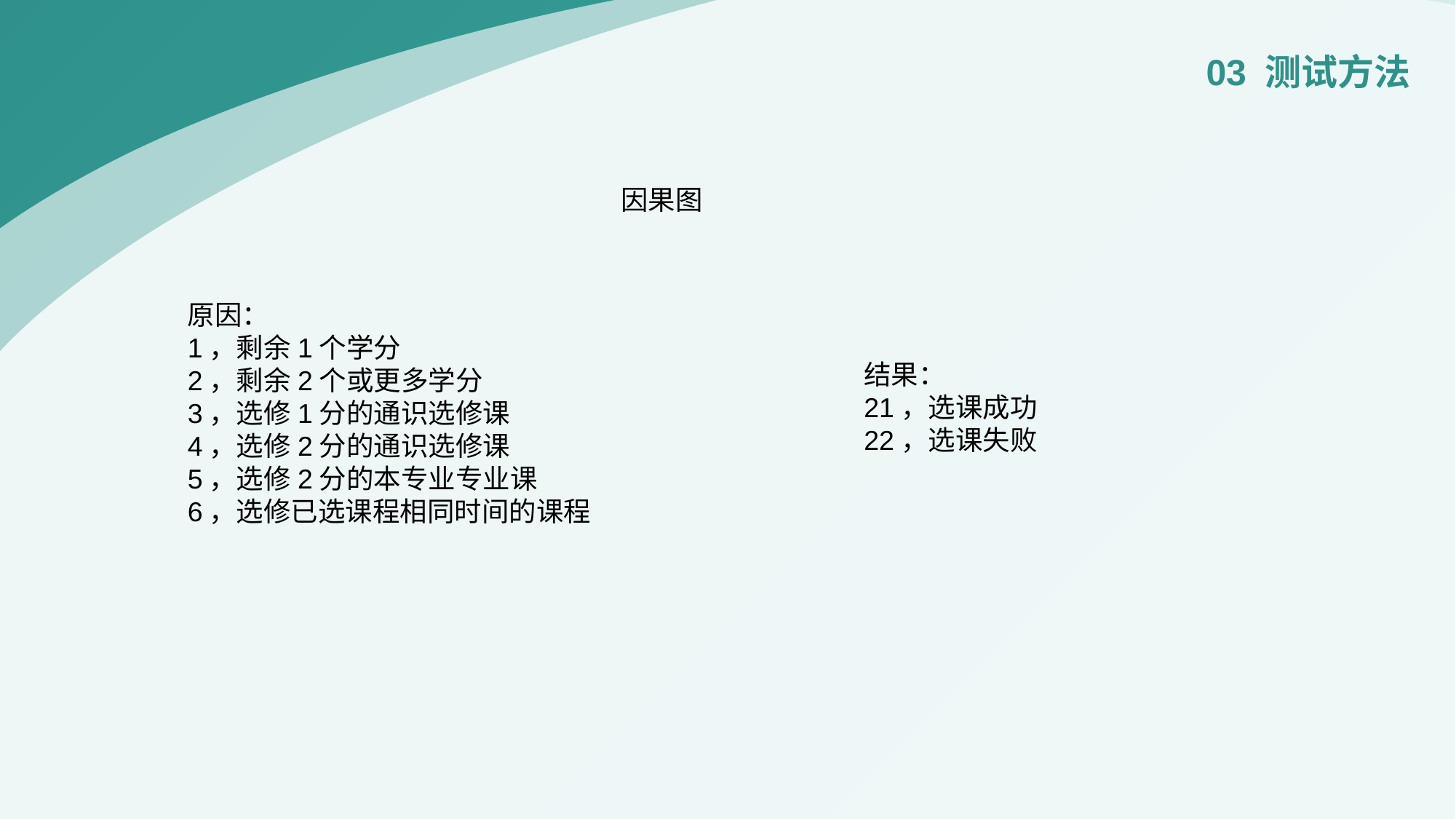

03 测试方法
因果图
原因：
1，剩余1个学分
2，剩余2个或更多学分
3，选修1分的通识选修课
4，选修2分的通识选修课
5，选修2分的本专业专业课
6，选修已选课程相同时间的课程

结果：
21，选课成功
22，选课失败